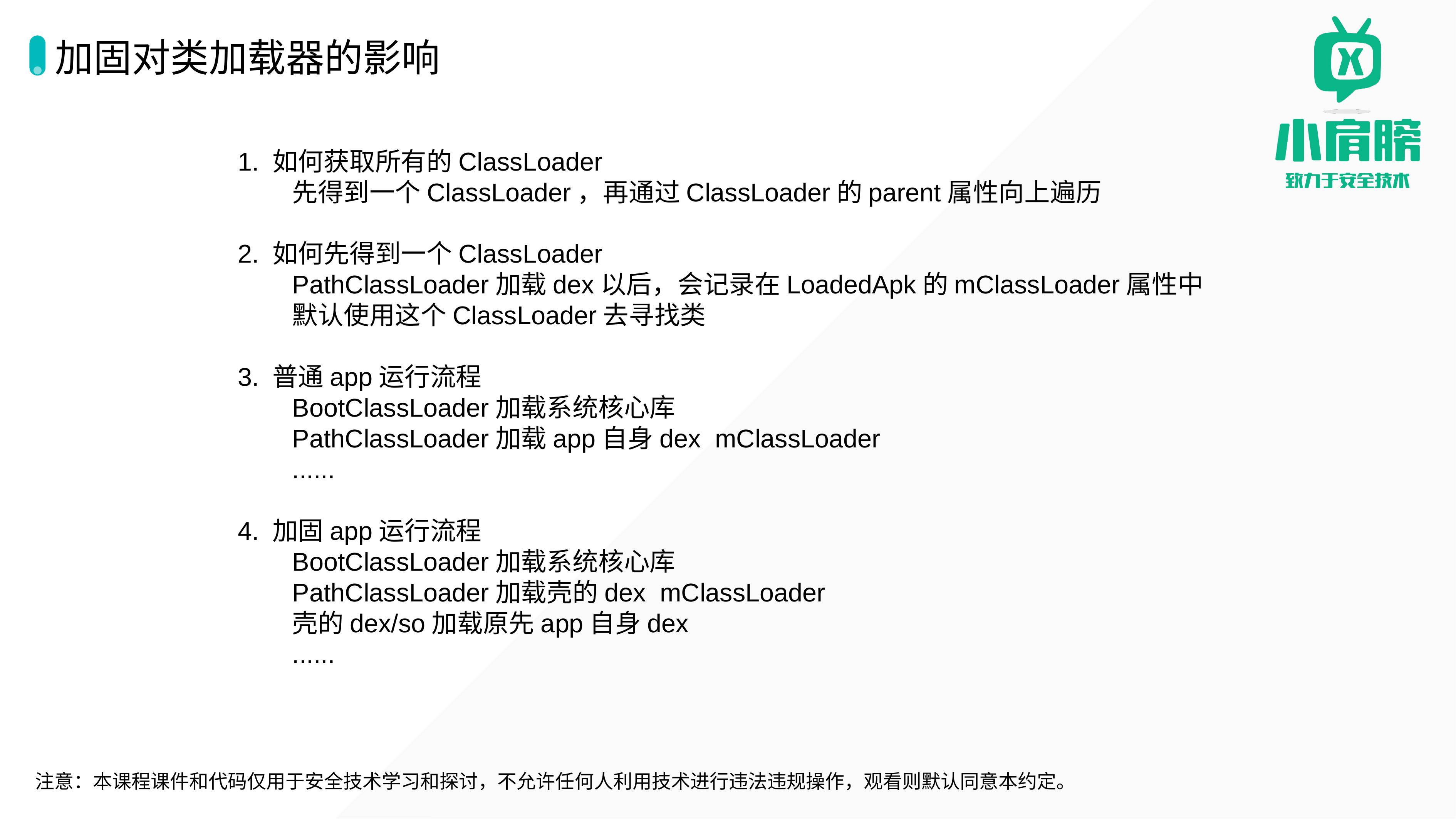

# 加固对类加载器的影响
1. 如何获取所有的ClassLoader
先得到一个ClassLoader，再通过ClassLoader的parent属性向上遍历

2. 如何先得到一个ClassLoader
PathClassLoader加载dex以后，会记录在LoadedApk的mClassLoader属性中
默认使用这个ClassLoader去寻找类

3. 普通app运行流程
BootClassLoader加载系统核心库
PathClassLoader加载app自身dex  mClassLoader
......

4. 加固app运行流程
BootClassLoader加载系统核心库
PathClassLoader加载壳的dex  mClassLoader
壳的dex/so加载原先app自身dex
......